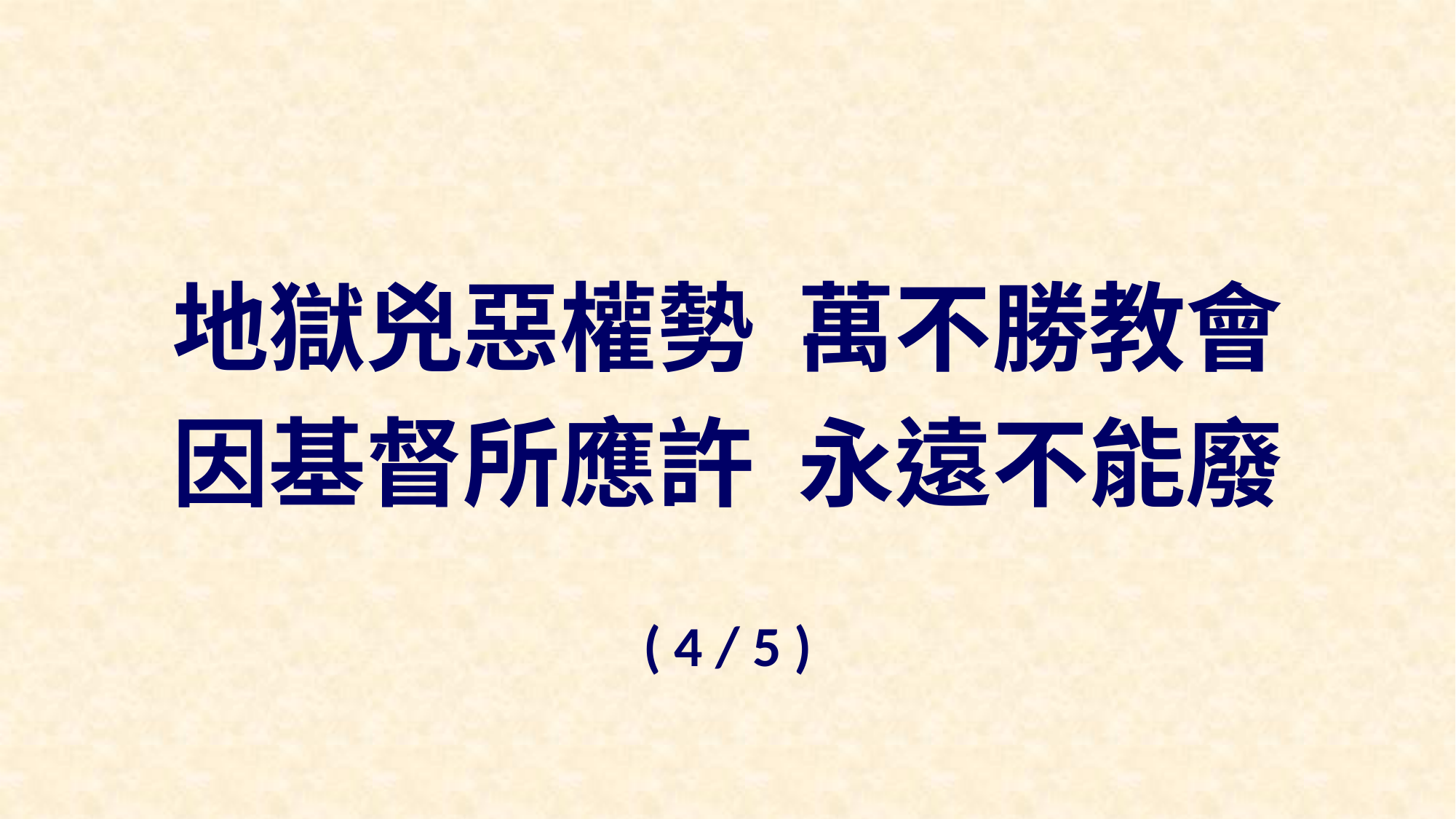

地獄兇惡權勢  萬不勝教會
因基督所應許  永遠不能廢
( 4 / 5 )